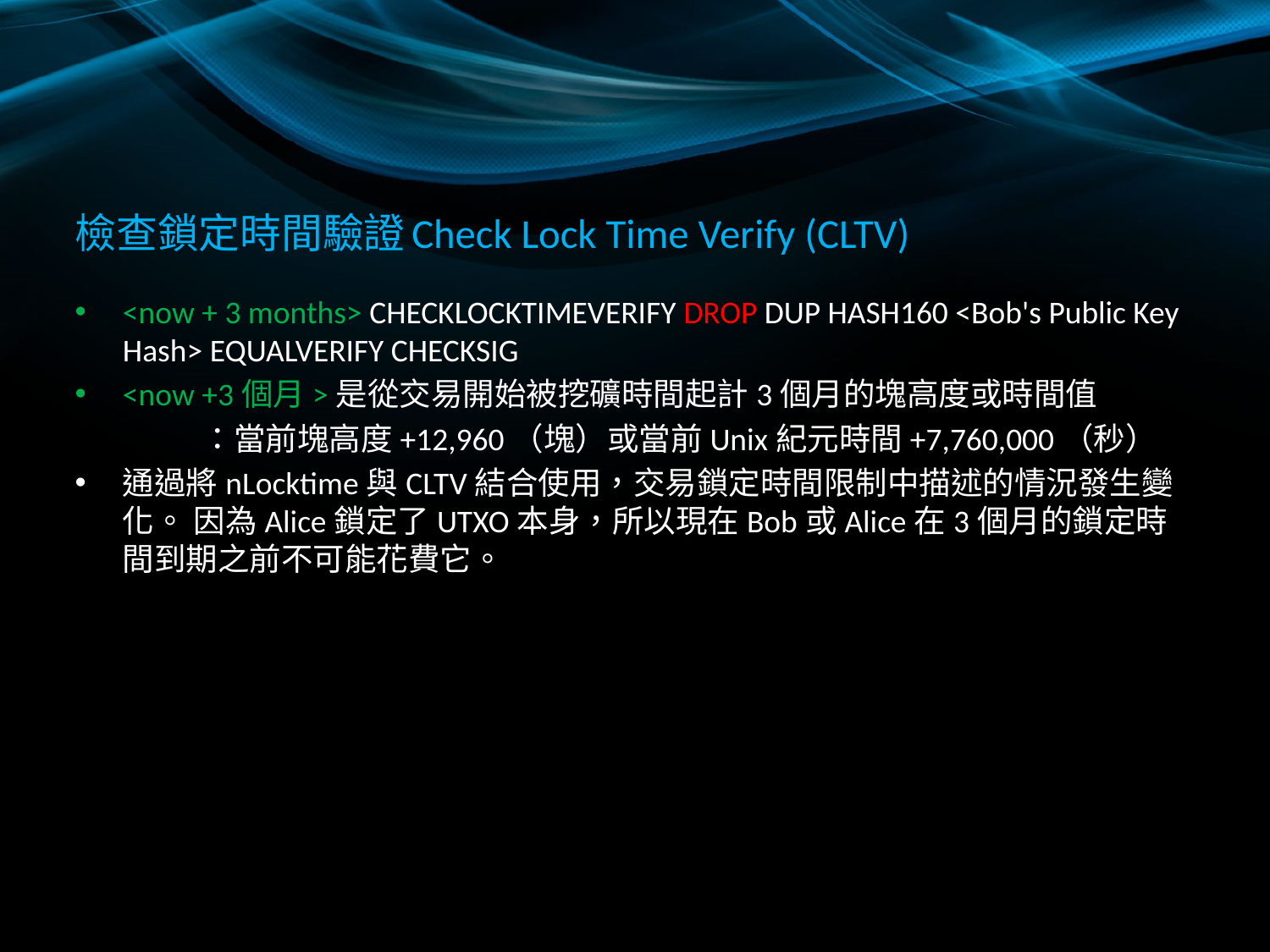

# 檢查鎖定時間驗證Check Lock Time Verify (CLTV)
<now + 3 months> CHECKLOCKTIMEVERIFY DROP DUP HASH160 <Bob's Public Key Hash> EQUALVERIFY CHECKSIG
<now +3個月>是從交易開始被挖礦時間起計3個月的塊高度或時間值
	：當前塊高度+12,960（塊）或當前Unix紀元時間+7,760,000（秒）
通過將nLocktime與CLTV結合使用，交易鎖定時間限制中描述的情況發生變化。 因為Alice鎖定了UTXO本身，所以現在Bob或Alice在3個月的鎖定時間到期之前不可能花費它。